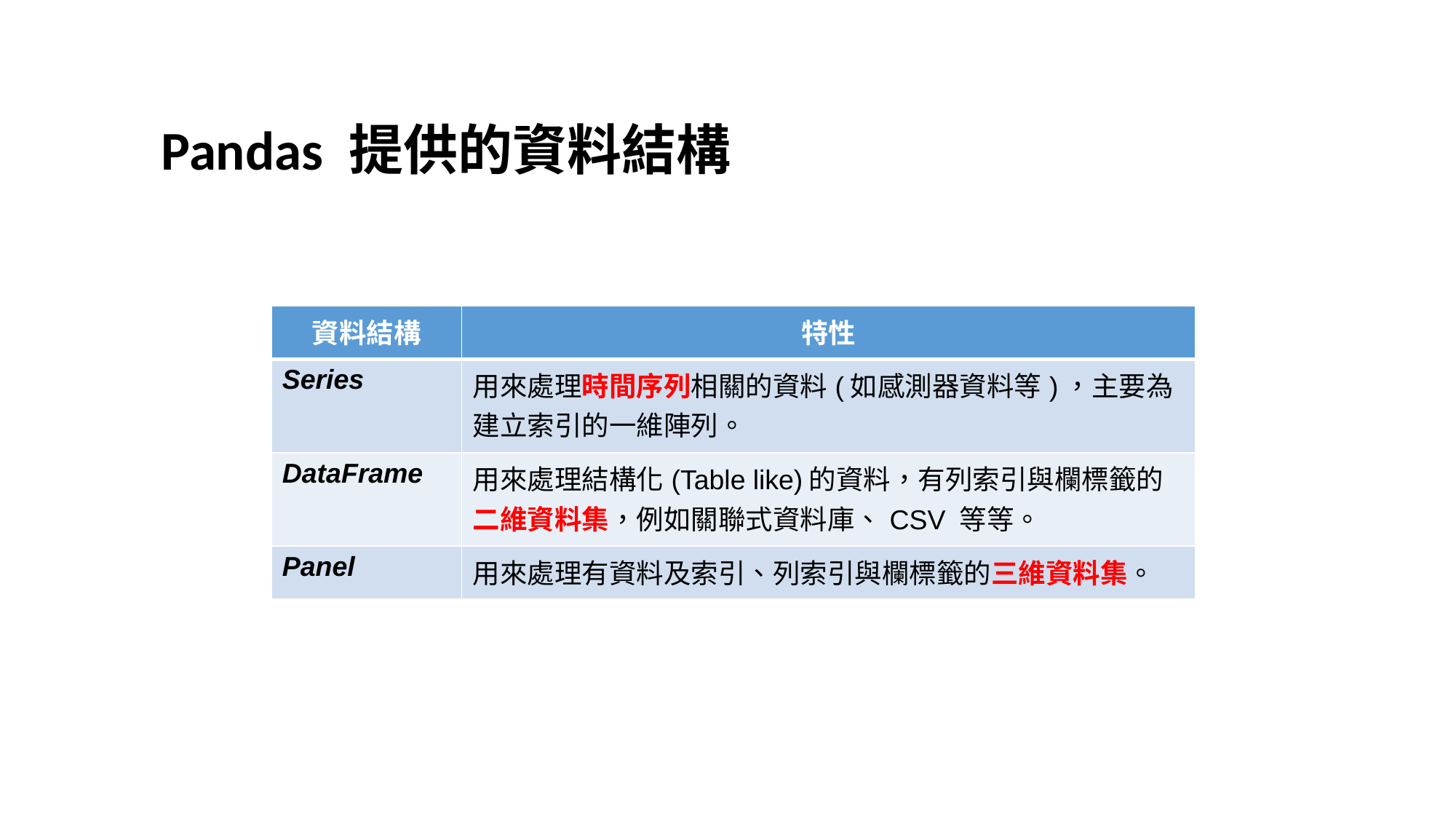

Pandas 提供的資料結構
| 資料結構 | 特性 |
| --- | --- |
| Series | 用來處理時間序列相關的資料(如感測器資料等)，主要為建立索引的一維陣列。 |
| DataFrame | 用來處理結構化(Table like)的資料，有列索引與欄標籤的二維資料集，例如關聯式資料庫、CSV 等等。 |
| Panel | 用來處理有資料及索引、列索引與欄標籤的三維資料集。 |